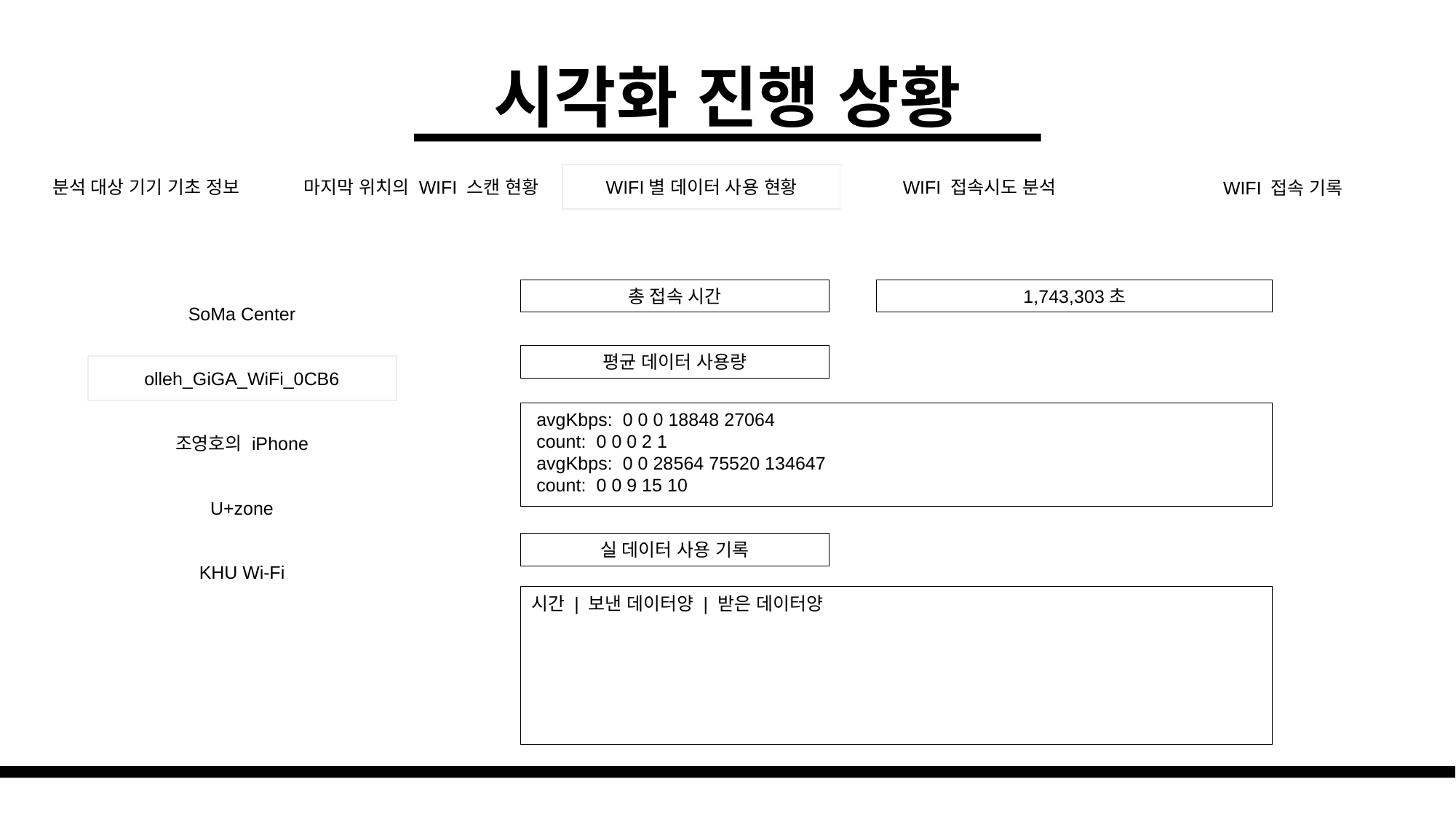

시각화 진행 상황

분석 대상 기기 기초 정보
마지막 위치의 WIFI 스캔 현황
WIFI별 데이터 사용 현황
WIFI 접속시도 분석
WIFI 접속 기록
총 접속 시간
1,743,303초
SoMa Center
평균 데이터 사용량
olleh_GiGA_WiFi_0CB6
 avgKbps:  0 0 0 18848 27064
 count:  0 0 0 2 1
 avgKbps:  0 0 28564 75520 134647
 count:  0 0 9 15 10
조영호의 iPhone
U+zone
실 데이터 사용 기록
KHU Wi-Fi
시간 | 보낸 데이터양 | 받은 데이터양